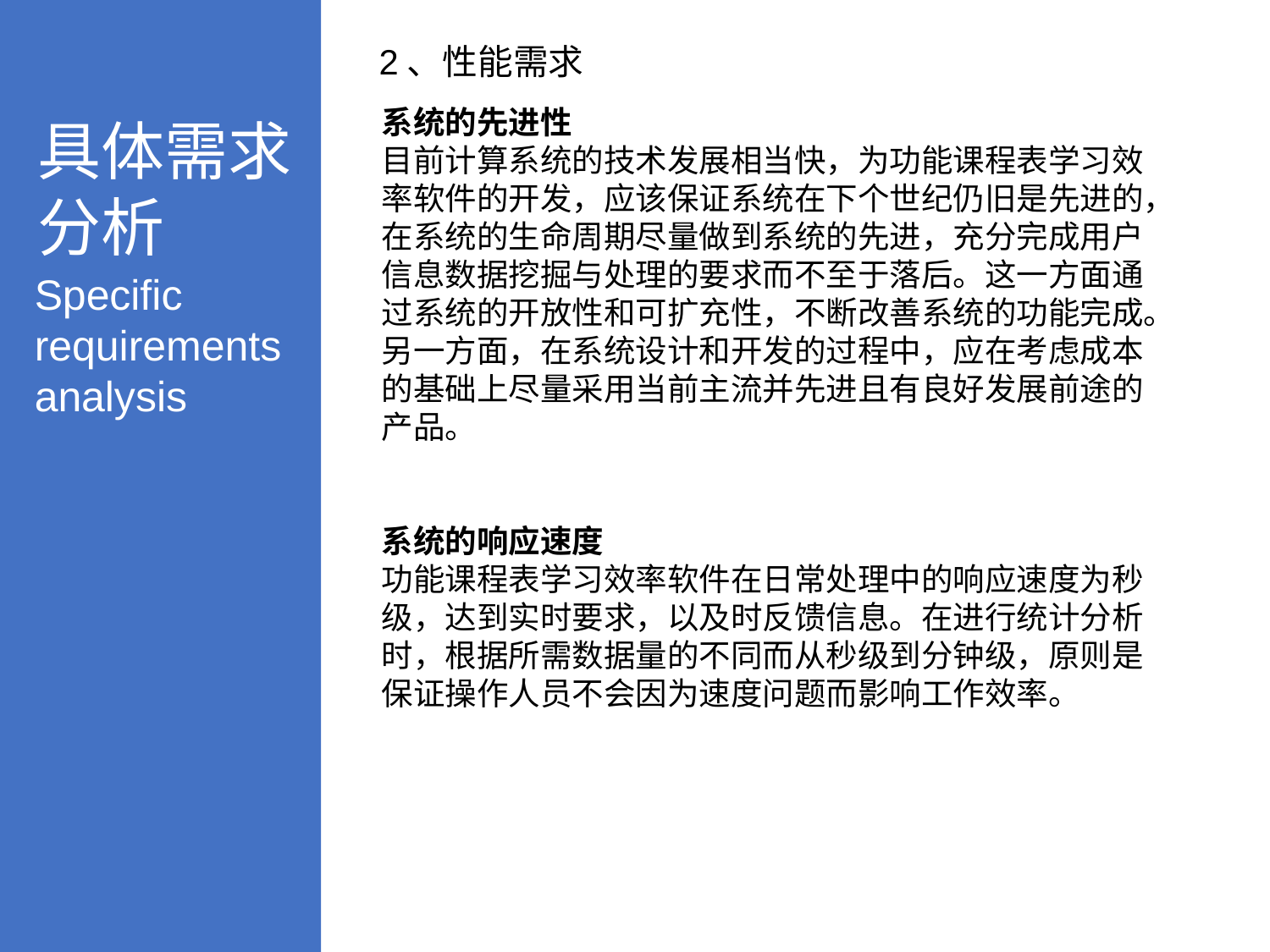

具体需求分析
Specific requirements
analysis
2、性能需求
系统的先进性
目前计算系统的技术发展相当快，为功能课程表学习效率软件的开发，应该保证系统在下个世纪仍旧是先进的，在系统的生命周期尽量做到系统的先进，充分完成用户信息数据挖掘与处理的要求而不至于落后。这一方面通过系统的开放性和可扩充性，不断改善系统的功能完成。另一方面，在系统设计和开发的过程中，应在考虑成本的基础上尽量采用当前主流并先进且有良好发展前途的产品。

系统的响应速度
功能课程表学习效率软件在日常处理中的响应速度为秒级，达到实时要求，以及时反馈信息。在进行统计分析时，根据所需数据量的不同而从秒级到分钟级，原则是保证操作人员不会因为速度问题而影响工作效率。